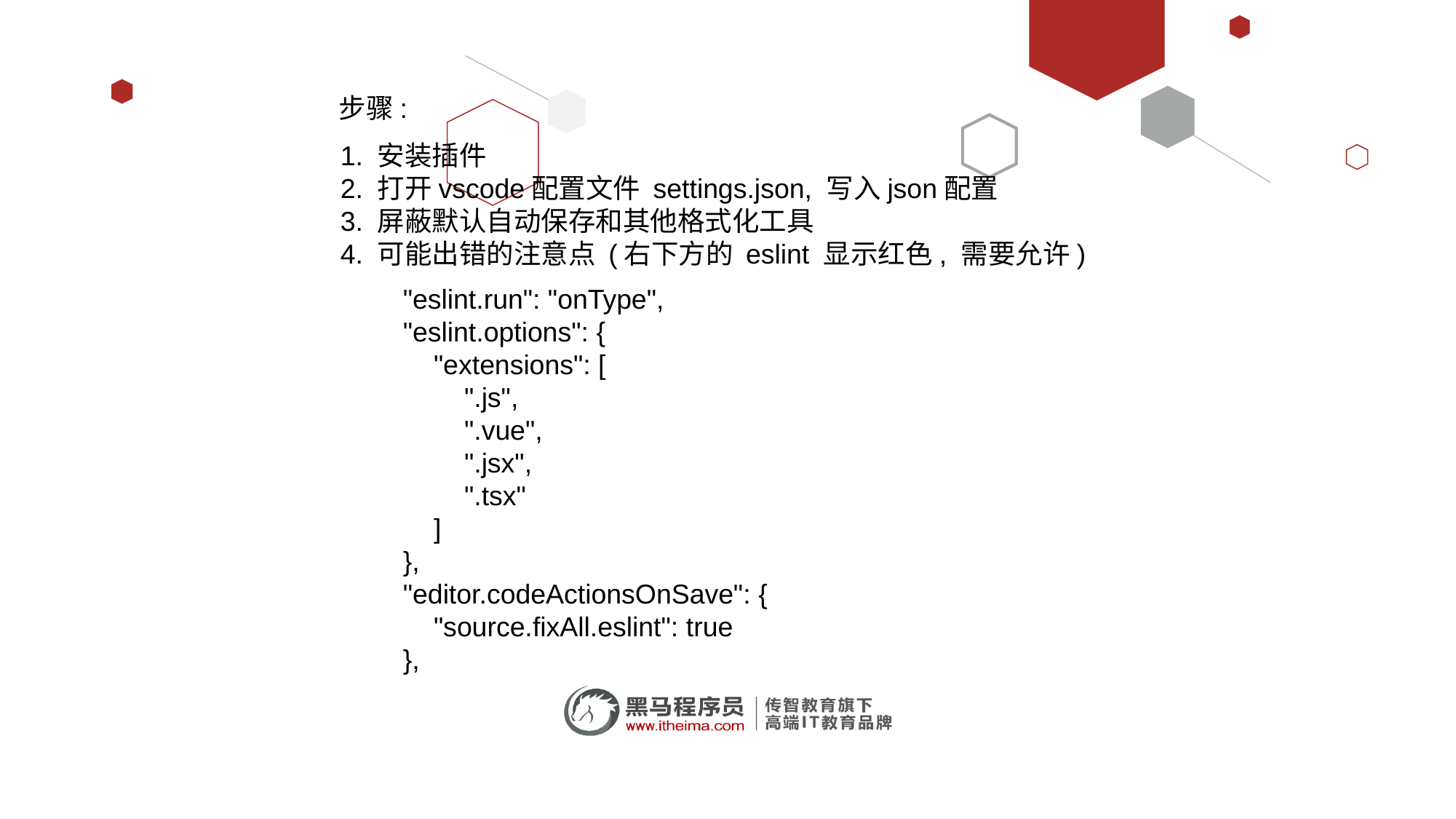

步骤:

1. 安装插件
2. 打开vscode配置文件 settings.json, 写入json配置
3. 屏蔽默认自动保存和其他格式化工具
4. 可能出错的注意点 (右下方的 eslint 显示红色, 需要允许)
    "eslint.run": "onType",
    "eslint.options": {
        "extensions": [
            ".js",
            ".vue",
            ".jsx",
            ".tsx"
        ]
    },
    "editor.codeActionsOnSave": {
        "source.fixAll.eslint": true
    },